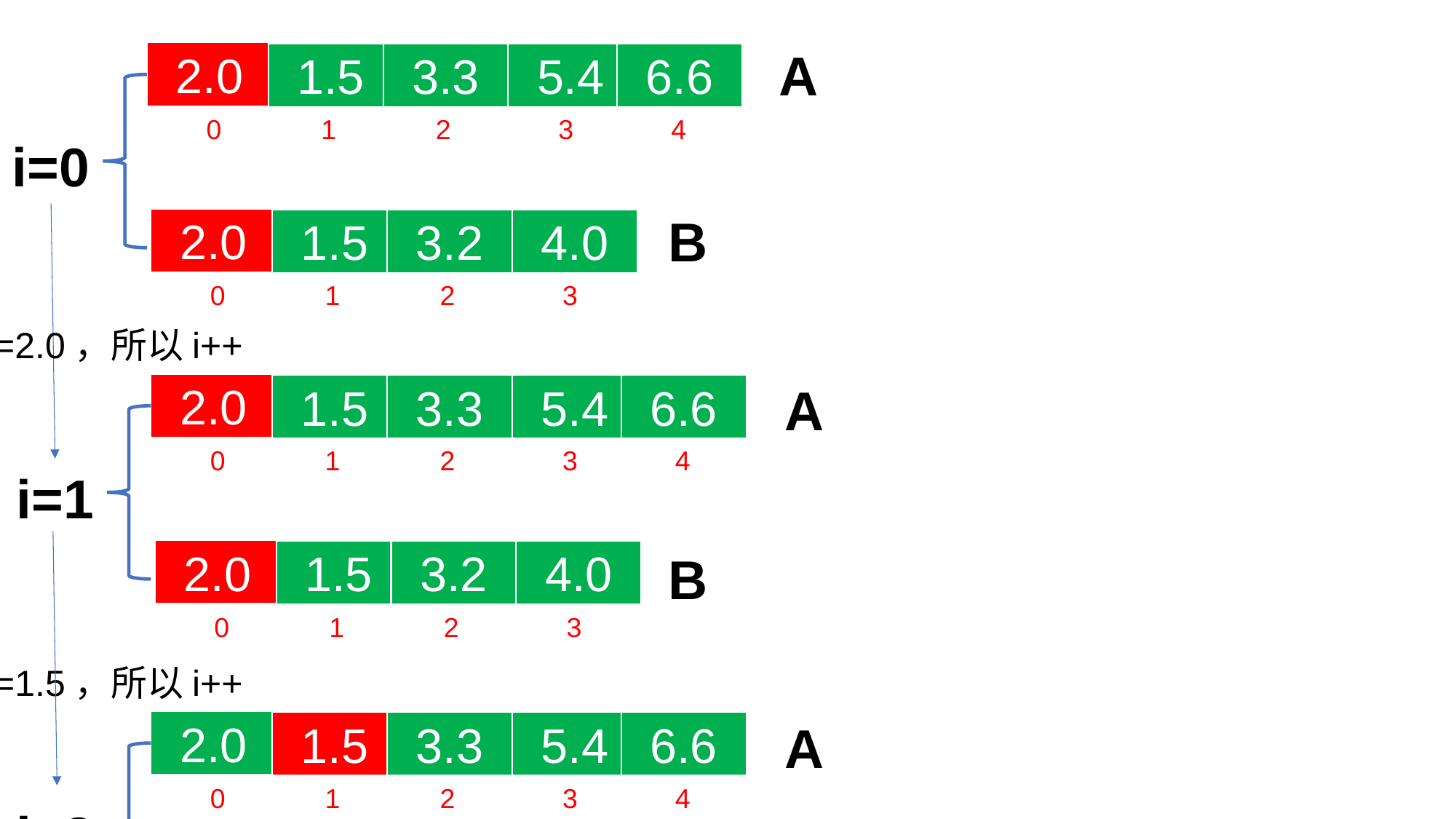

A
2.0
1.5
3.3
5.4
6.6

0
1
2
3
4
i=0
B
2.0
1.5
3.2
4.0
0
1
2
3
A[i]=B[i]=2.0，所以i++
A
2.0
1.5
3.3
5.4
6.6

0
1
2
3
4
i=1
B
2.0
1.5
3.2
4.0
0
1
2
3
A[i]=B[i]=1.5，所以i++
A
2.0
1.5
3.3
5.4
6.6

0
1
2
3
4
i=2
B
2.0
1.5
3.2
4.0
0
1
2
3
A[i]=3.3，B[i]=3.2，所以break跳出循环
A
2.0
1.5
3.3
5.4
6.6

0
1
2
3
4
i=2
B
2.0
1.5
3.2
4.0
0
1
2
3
A[i]=A[2]=3.3 > B[i]=B[2]=3.2，所以返回 A>B